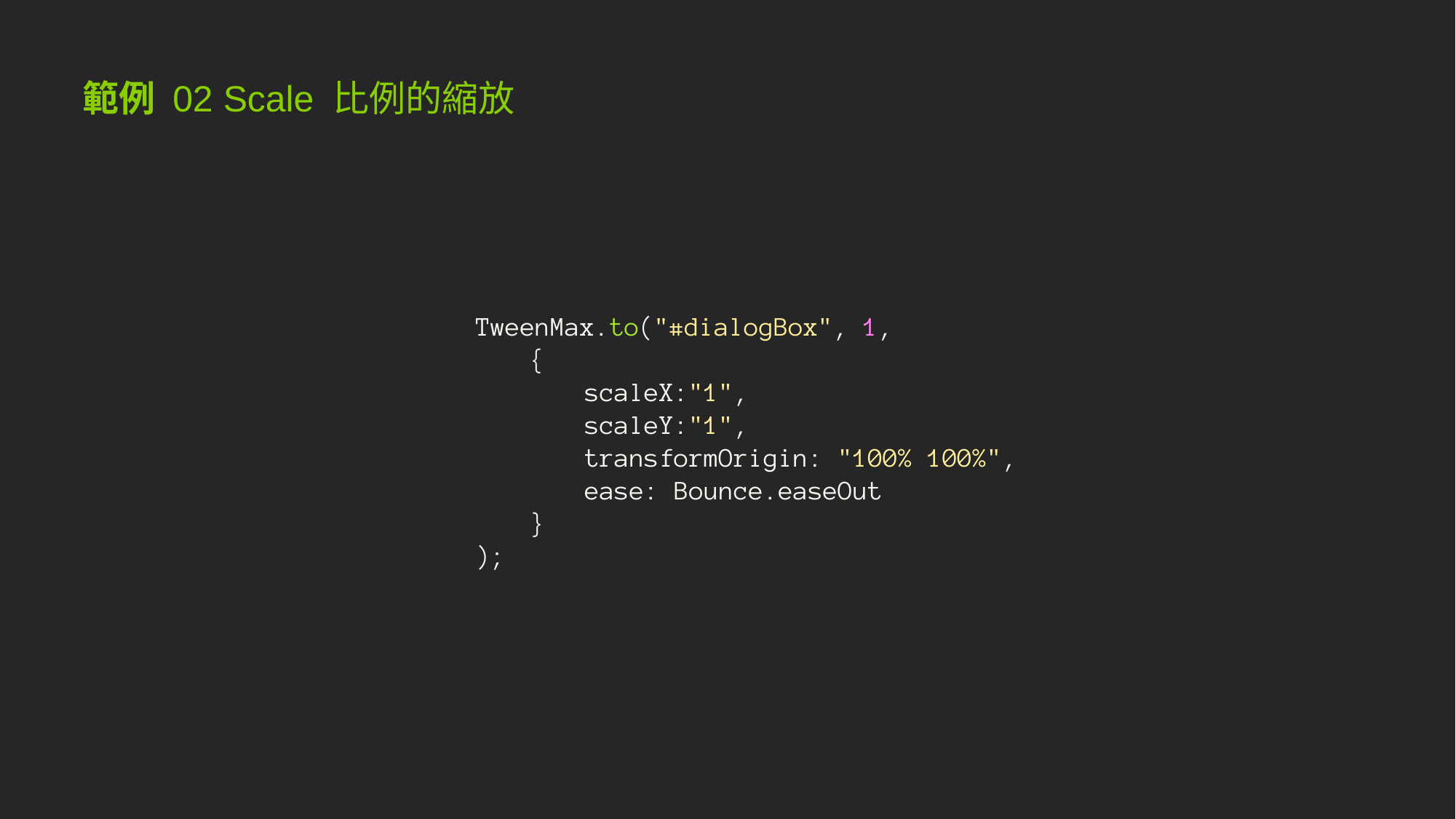

範例 02 Scale 比例的縮放
TweenMax.to("#dialogBox", 1,
{
scaleX:"1",
scaleY:"1",
transformOrigin: "100% 100%",
ease: Bounce.easeOut
}
);